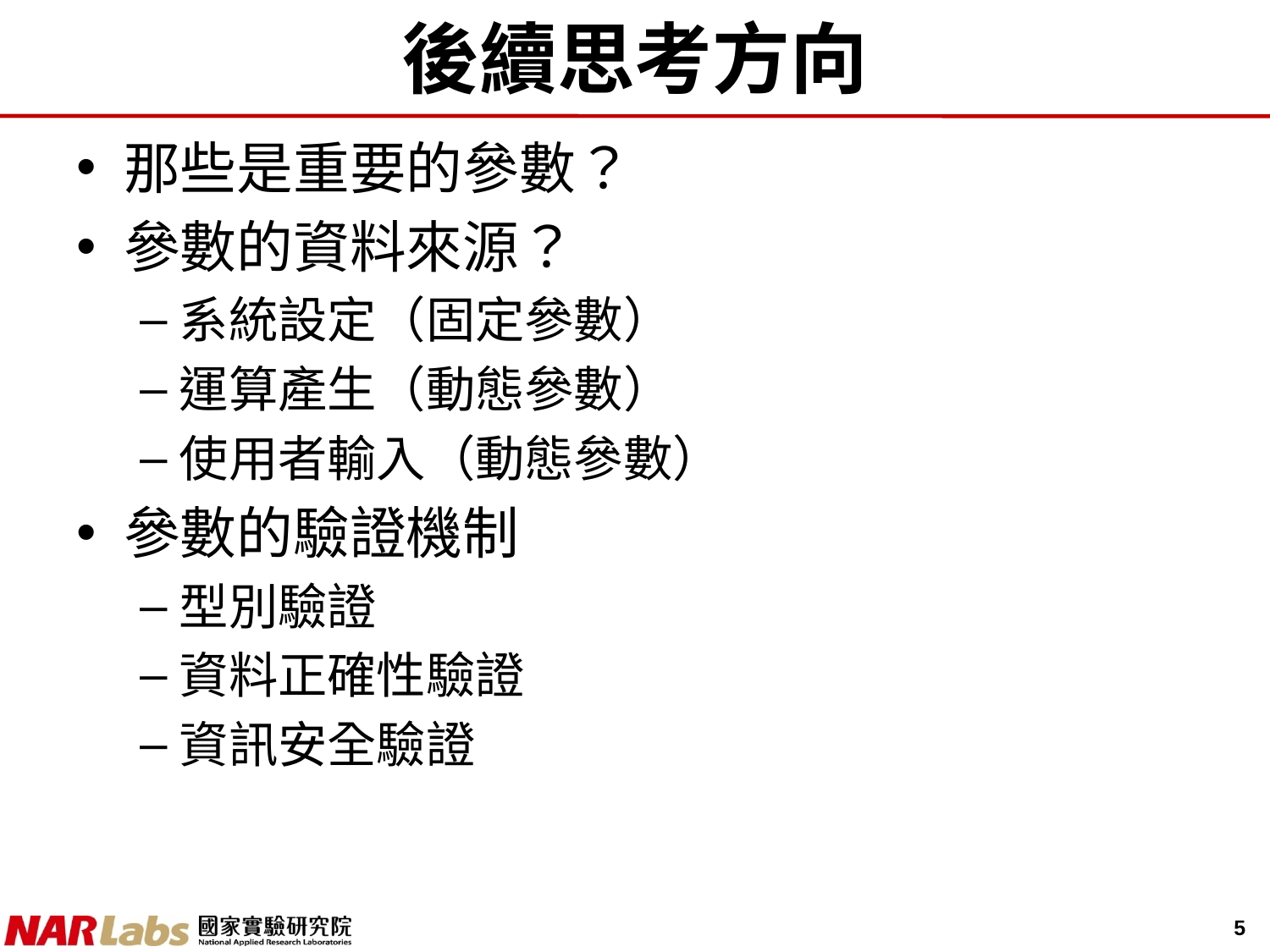

# 後續思考方向
那些是重要的參數？
參數的資料來源？
系統設定（固定參數）
運算產生（動態參數）
使用者輸入（動態參數）
參數的驗證機制
型別驗證
資料正確性驗證
資訊安全驗證

5